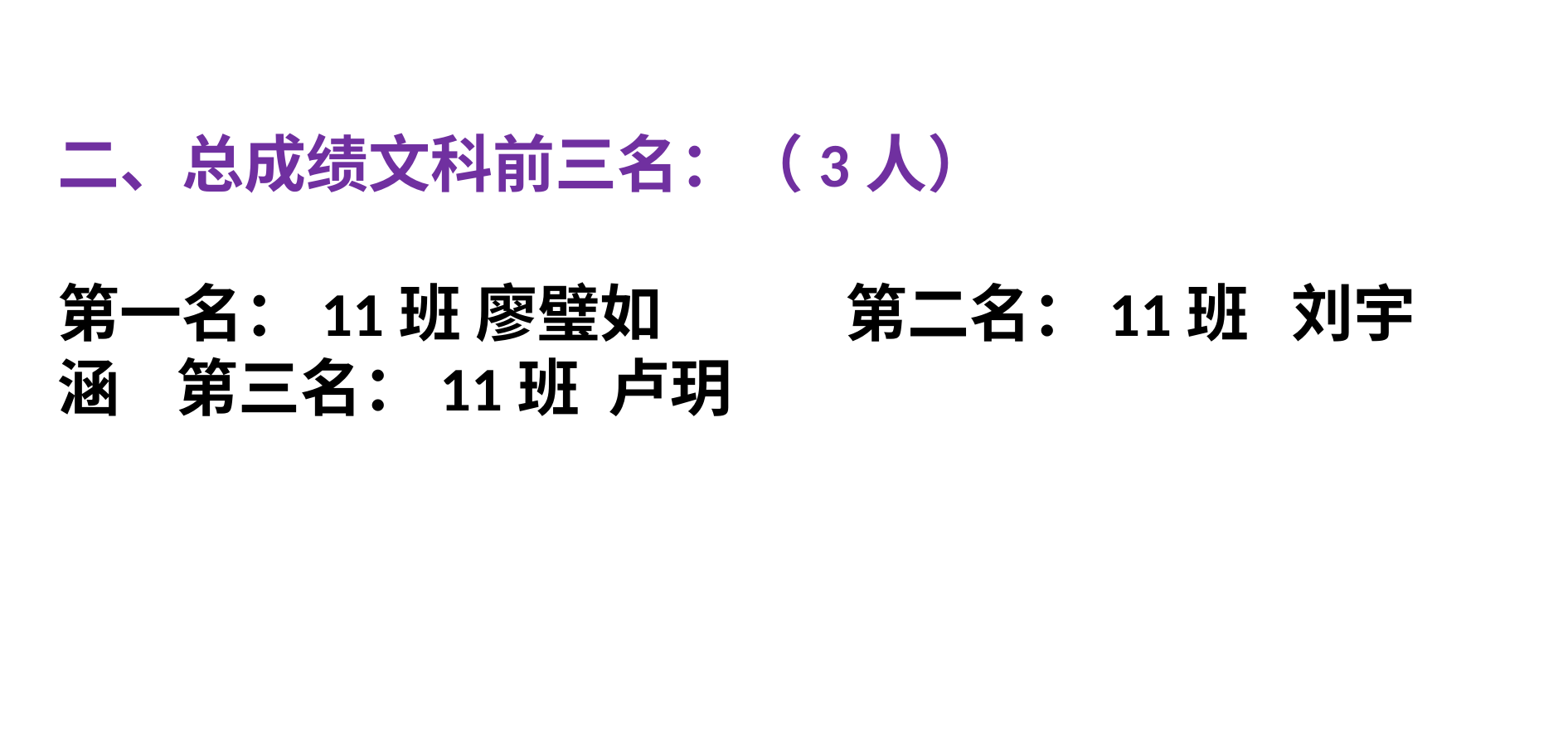

二、总成绩文科前三名：（3人）

第一名：11班 廖璧如             第二名：11班   刘宇涵    第三名：11班  卢玥